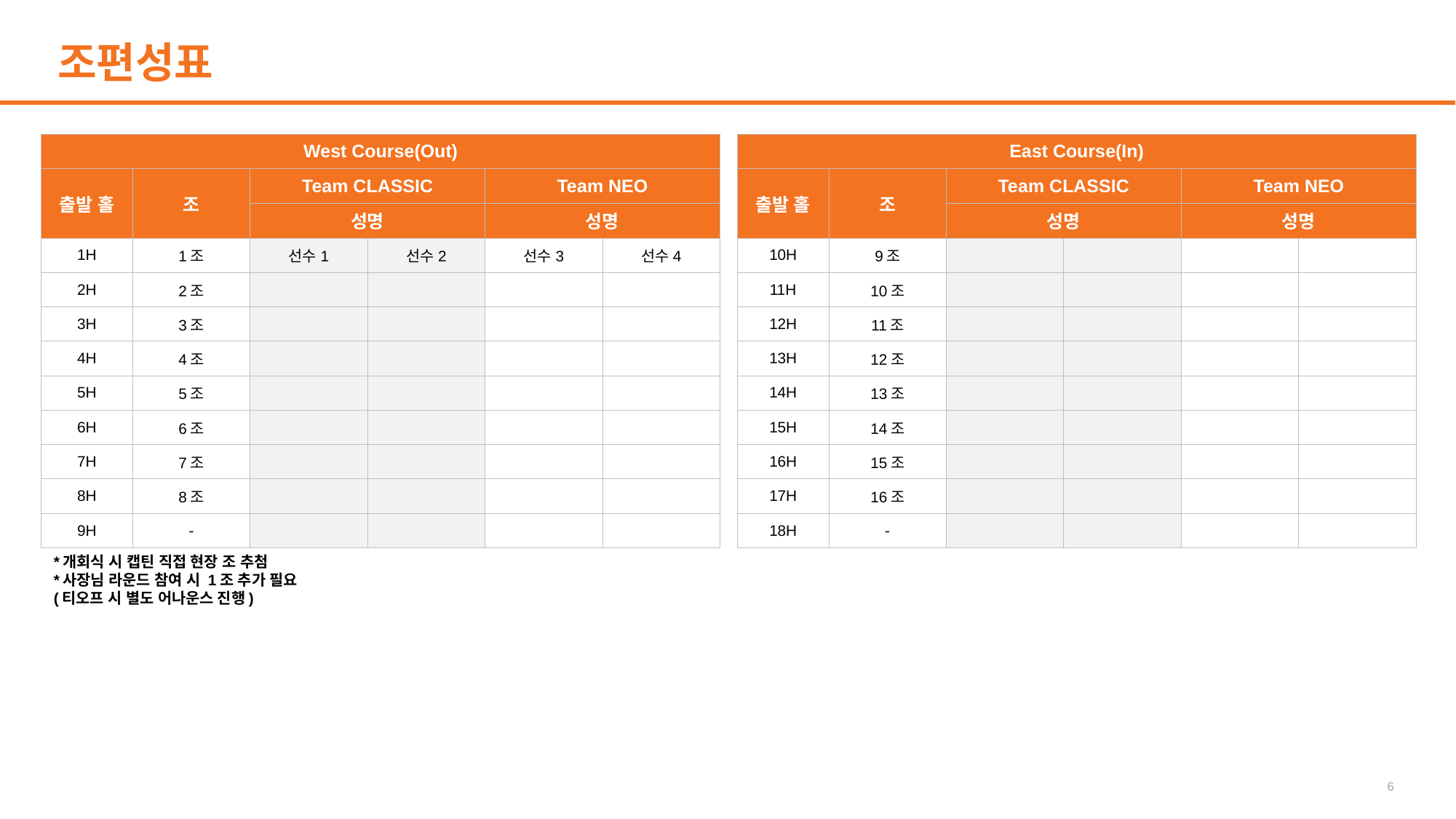

# 조편성표
| West Course(Out) |  |  |  |  |  |
| --- | --- | --- | --- | --- | --- |
| 출발 홀 | 조 | Team CLASSIC |  | Team NEO |  |
|  |  | 성명 |  | 성명 |  |
| 1H | 1조 | 선수1 | 선수2 | 선수3 | 선수4 |
| 2H | 2조 |  |  |  |  |
| 3H | 3조 |  |  |  |  |
| 4H | 4조 |  |  |  |  |
| 5H | 5조 |  |  |  |  |
| 6H | 6조 |  |  |  |  |
| 7H | 7조 |  |  |  |  |
| 8H | 8조 |  |  |  |  |
| 9H | - |  |  |  |  |
| East Course(In) |  |  |  |  |  |
| --- | --- | --- | --- | --- | --- |
| 출발 홀 | 조 | Team CLASSIC |  | Team NEO |  |
|  |  | 성명 |  | 성명 |  |
| 10H | 9조 |  |  |  |  |
| 11H | 10조 |  |  |  |  |
| 12H | 11조 |  |  |  |  |
| 13H | 12조 |  |  |  |  |
| 14H | 13조 |  |  |  |  |
| 15H | 14조 |  |  |  |  |
| 16H | 15조 |  |  |  |  |
| 17H | 16조 |  |  |  |  |
| 18H | - |  |  |  |  |
*개회식 시 캡틴 직접 현장 조 추첨
*사장님 라운드 참여 시 1조 추가 필요
(티오프 시 별도 어나운스 진행)